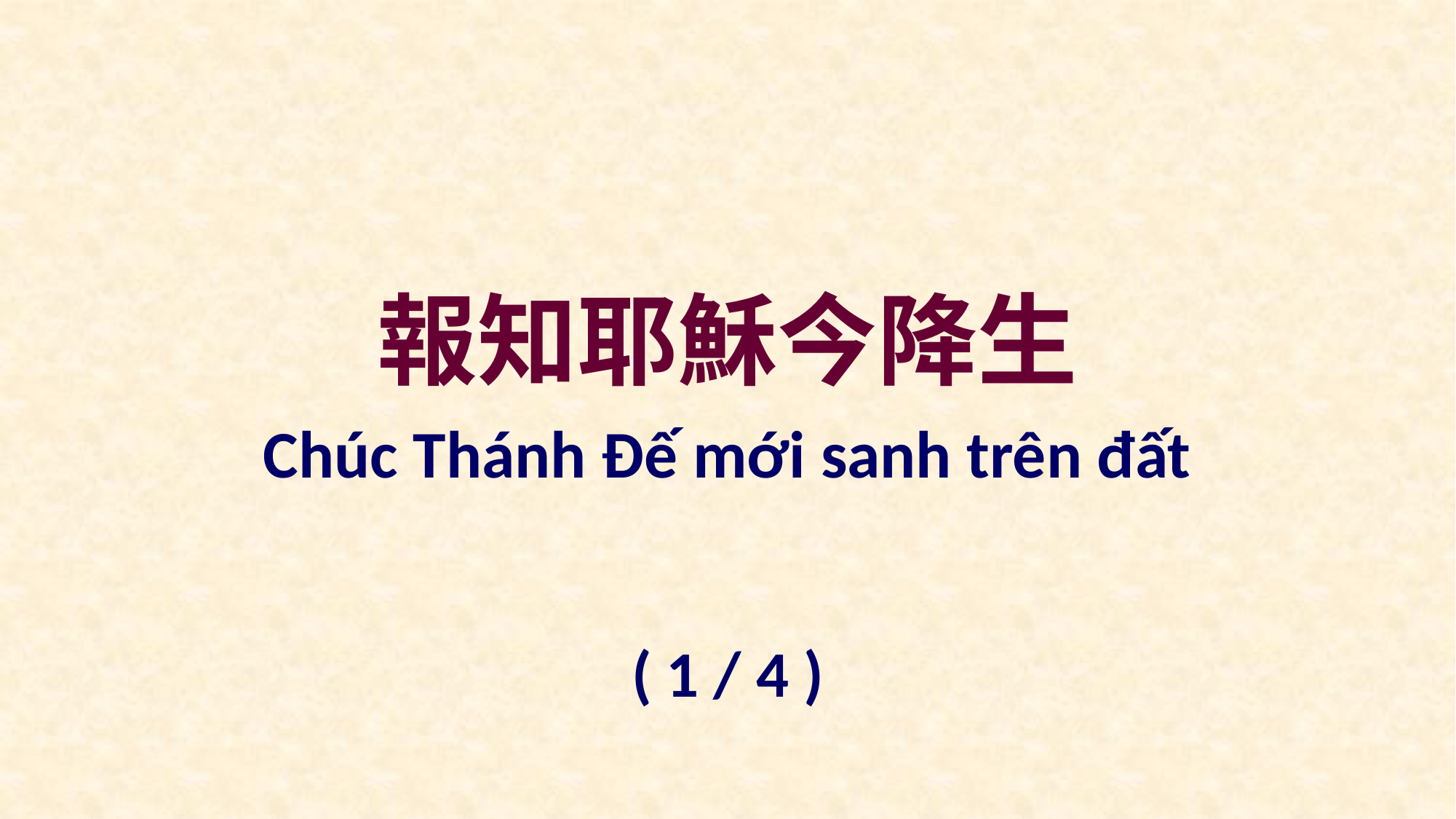

報知耶穌今降生
Chúc Thánh Ðế mới sanh trên đất
( 1 / 4 )